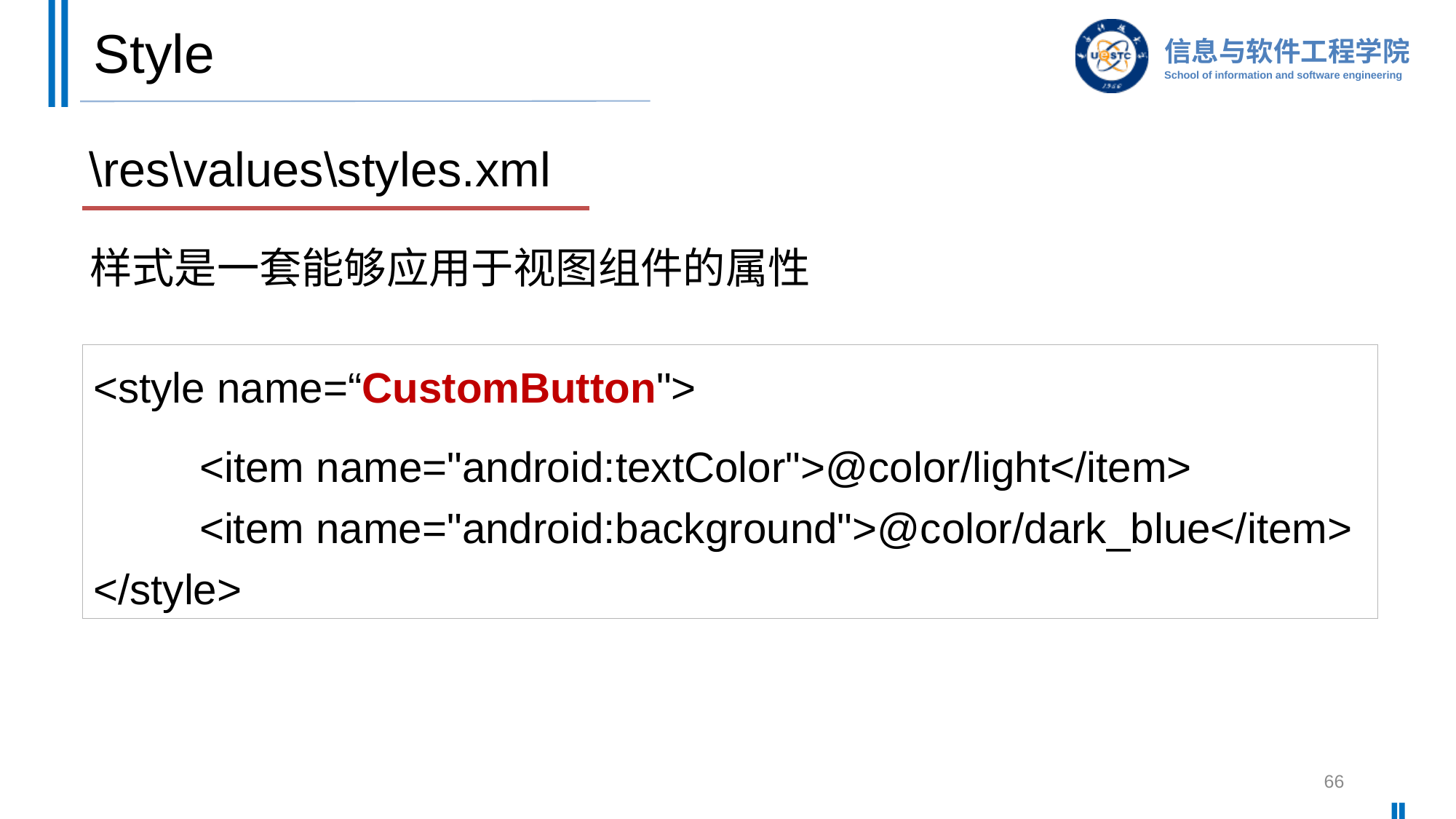

# Style
\res\values\styles.xml
样式是一套能够应用于视图组件的属性
<style name=“CustomButton">
         <item name="android:textColor">@color/light</item>
         <item name="android:background">@color/dark_blue</item>
</style>
66